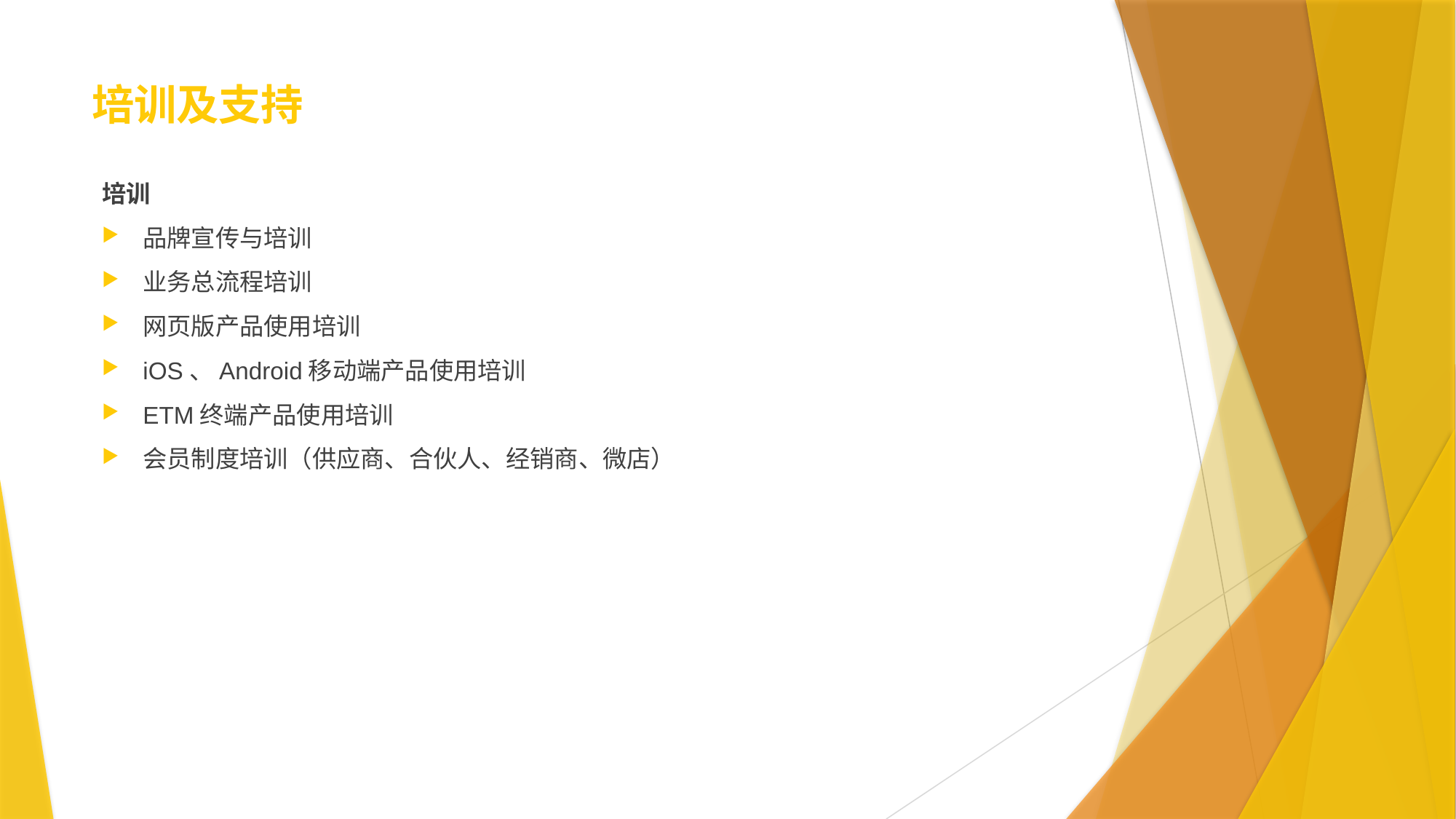

# 培训及支持
培训
品牌宣传与培训
业务总流程培训
网页版产品使用培训
iOS、Android移动端产品使用培训
ETM终端产品使用培训
会员制度培训（供应商、合伙人、经销商、微店）